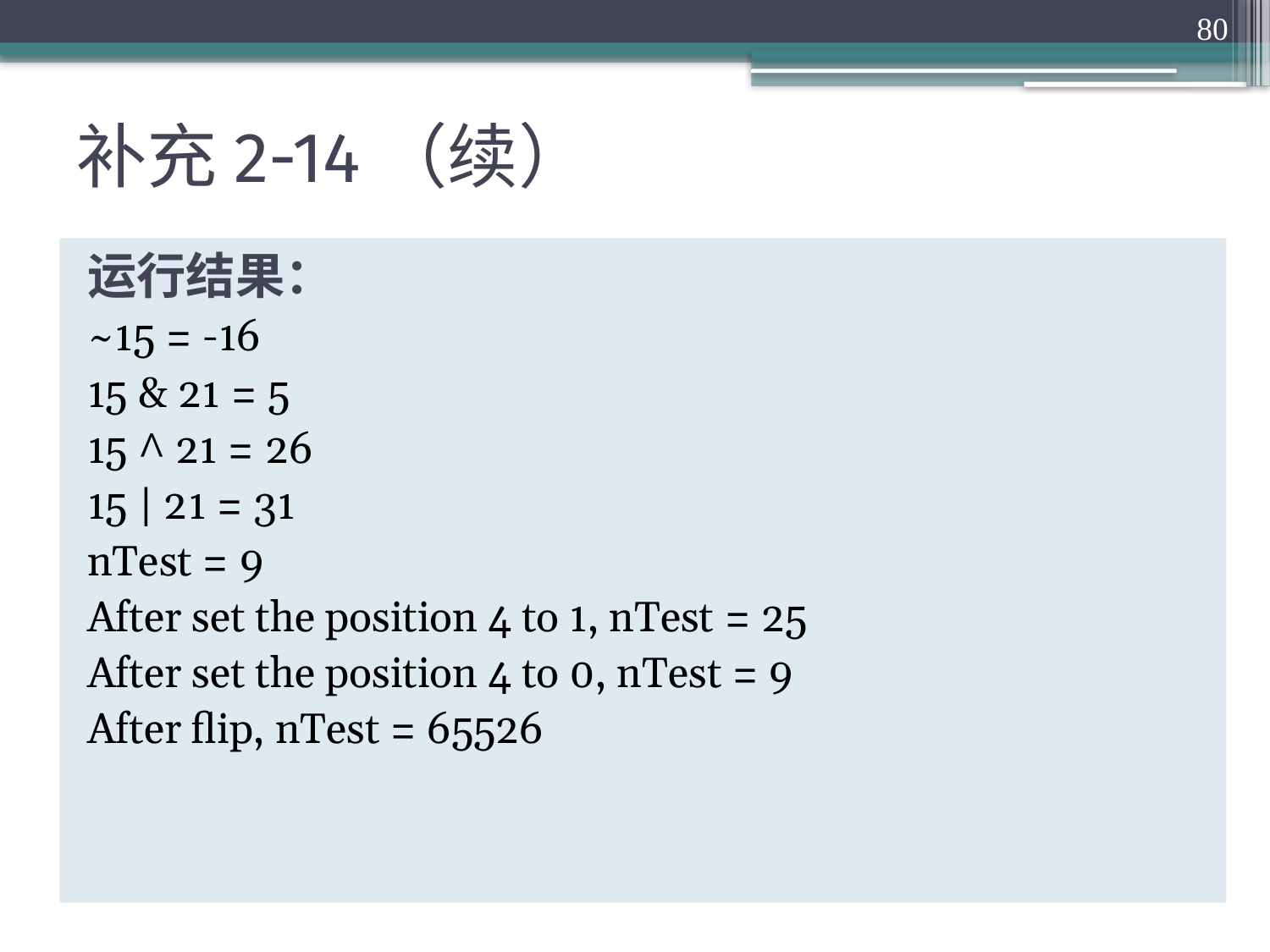

80
# 补充2-14（续）
运行结果：
~15 = -16
15 & 21 = 5
15 ^ 21 = 26
15 | 21 = 31
nTest = 9
After set the position 4 to 1, nTest = 25
After set the position 4 to 0, nTest = 9
After flip, nTest = 65526